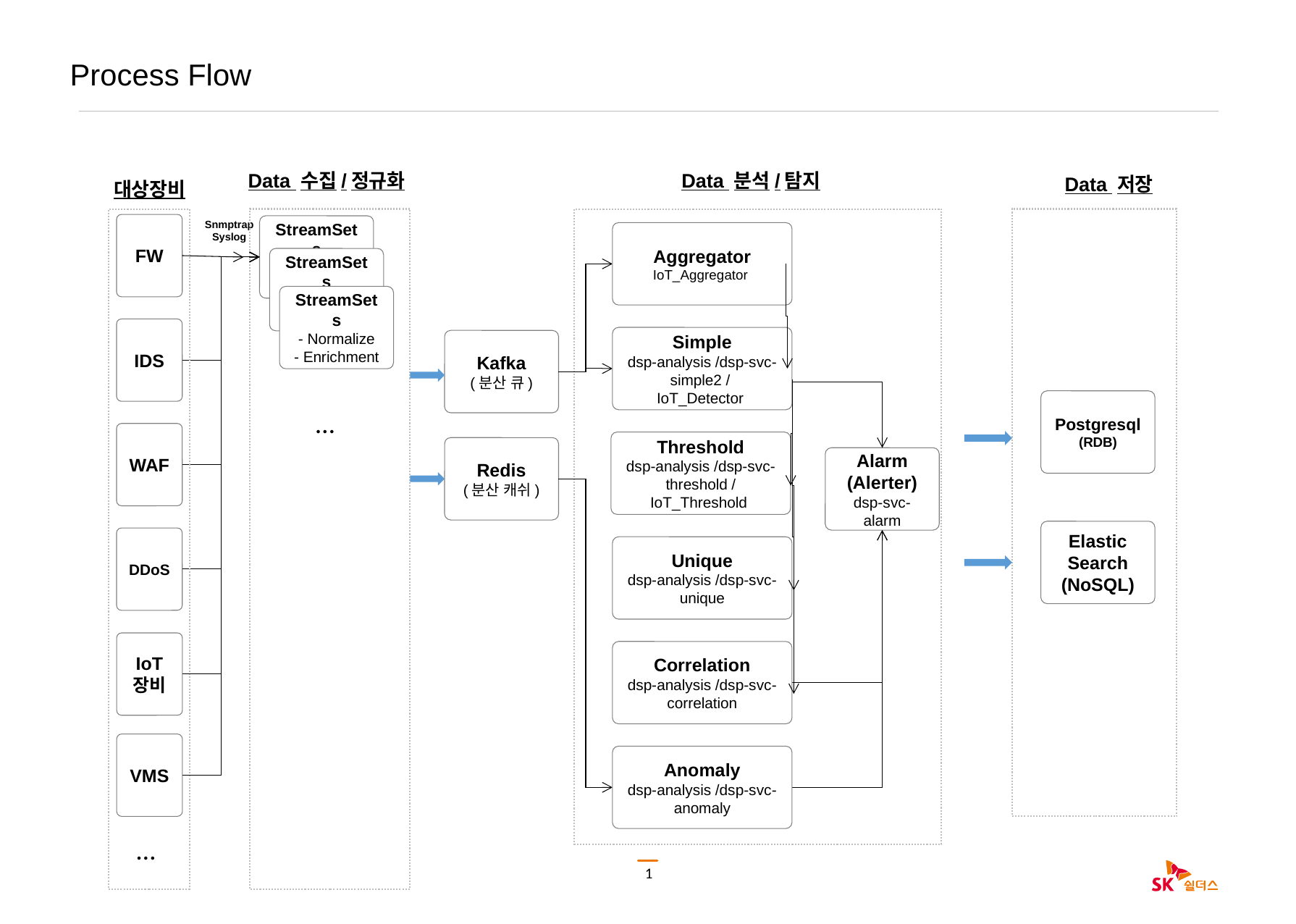

# Process Flow
Data 수집/정규화
Data 분석/탐지
Data 저장
대상장비

Snmptrap
Syslog
FW
StreamSets
- Normalize
- Enrichment
Aggregator
IoT_Aggregator
StreamSets
- Normalize
- Enrichment
StreamSets
- Normalize
- Enrichment
IDS
Simple
dsp-analysis /dsp-svc-simple2 /
IoT_Detector
Kafka
(분산 큐)

Postgresql
(RDB)
…
WAF

Threshold
dsp-analysis /dsp-svc-threshold /
IoT_Threshold
Redis
(분산 캐쉬)
Alarm
(Alerter)
dsp-svc-alarm

Elastic
Search
(NoSQL)
DDoS
Unique
dsp-analysis /dsp-svc-unique

IoT
장비
Correlation
dsp-analysis /dsp-svc-correlation
VMS
Anomaly
dsp-analysis /dsp-svc-anomaly
…
1